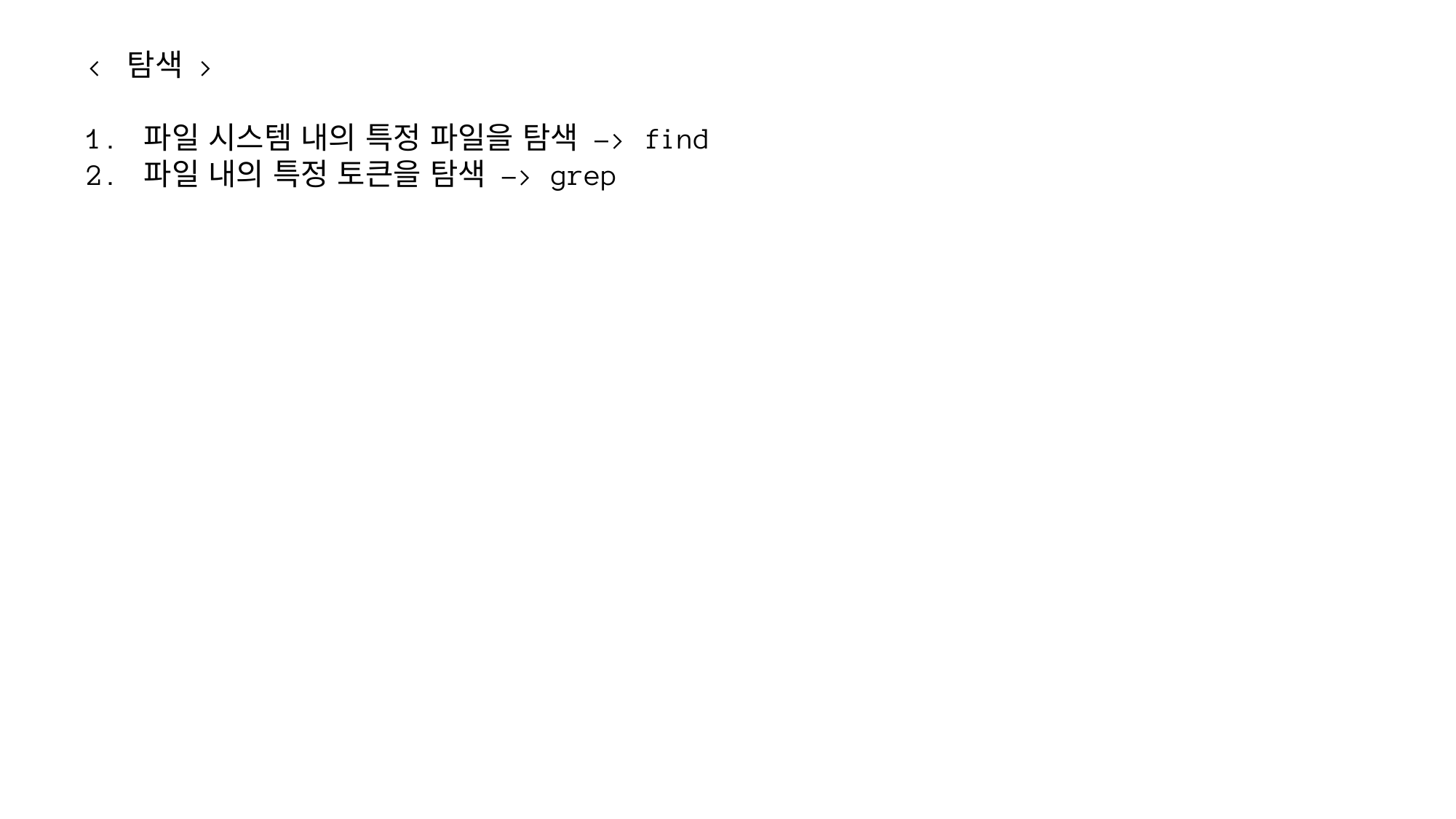

< 탐색 >

1. 파일 시스템 내의 특정 파일을 탐색 -> find
2. 파일 내의 특정 토큰을 탐색 -> grep